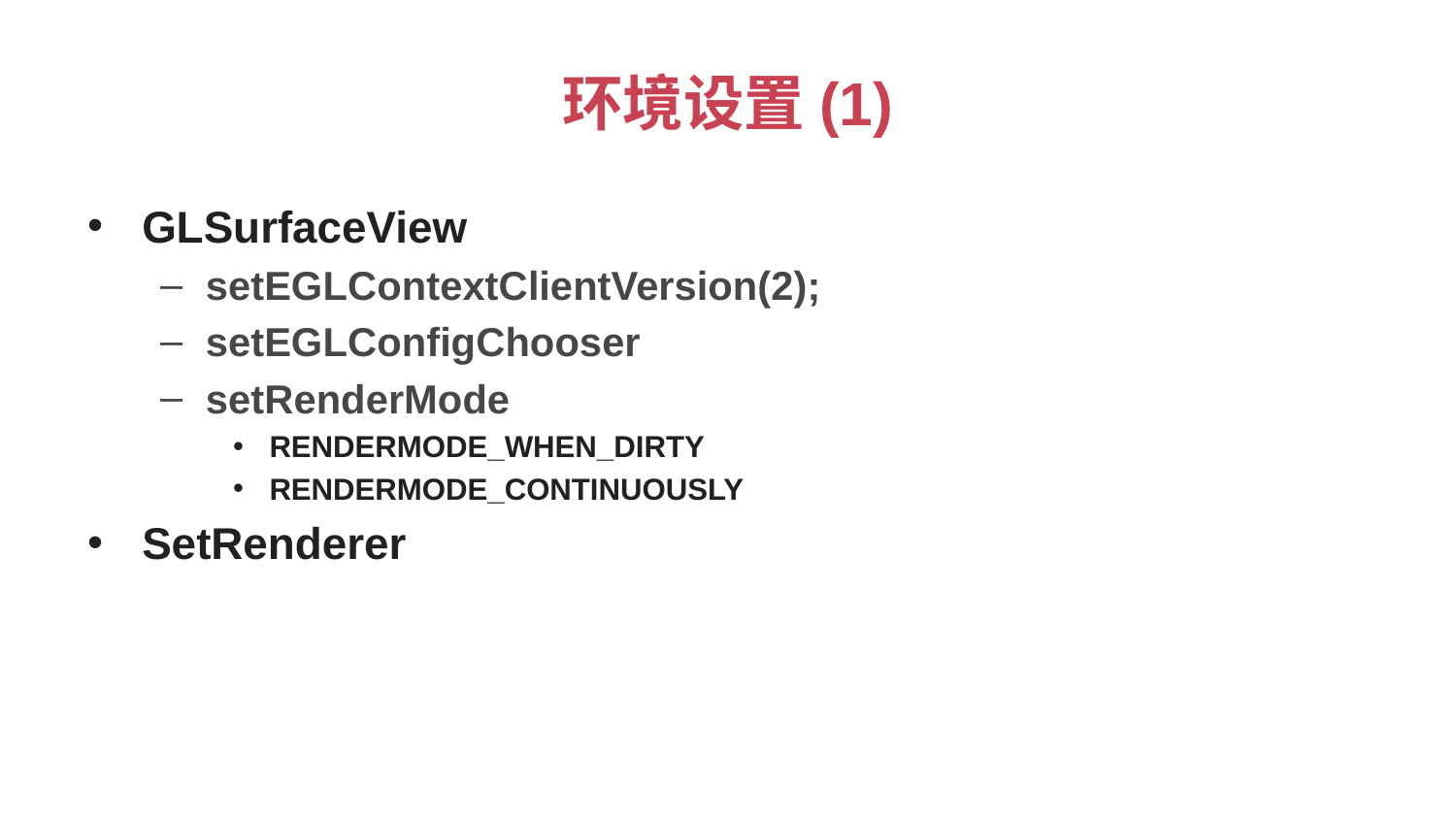

# 环境设置(1)
GLSurfaceView
setEGLContextClientVersion(2);
setEGLConfigChooser
setRenderMode
RENDERMODE_WHEN_DIRTY
RENDERMODE_CONTINUOUSLY
SetRenderer